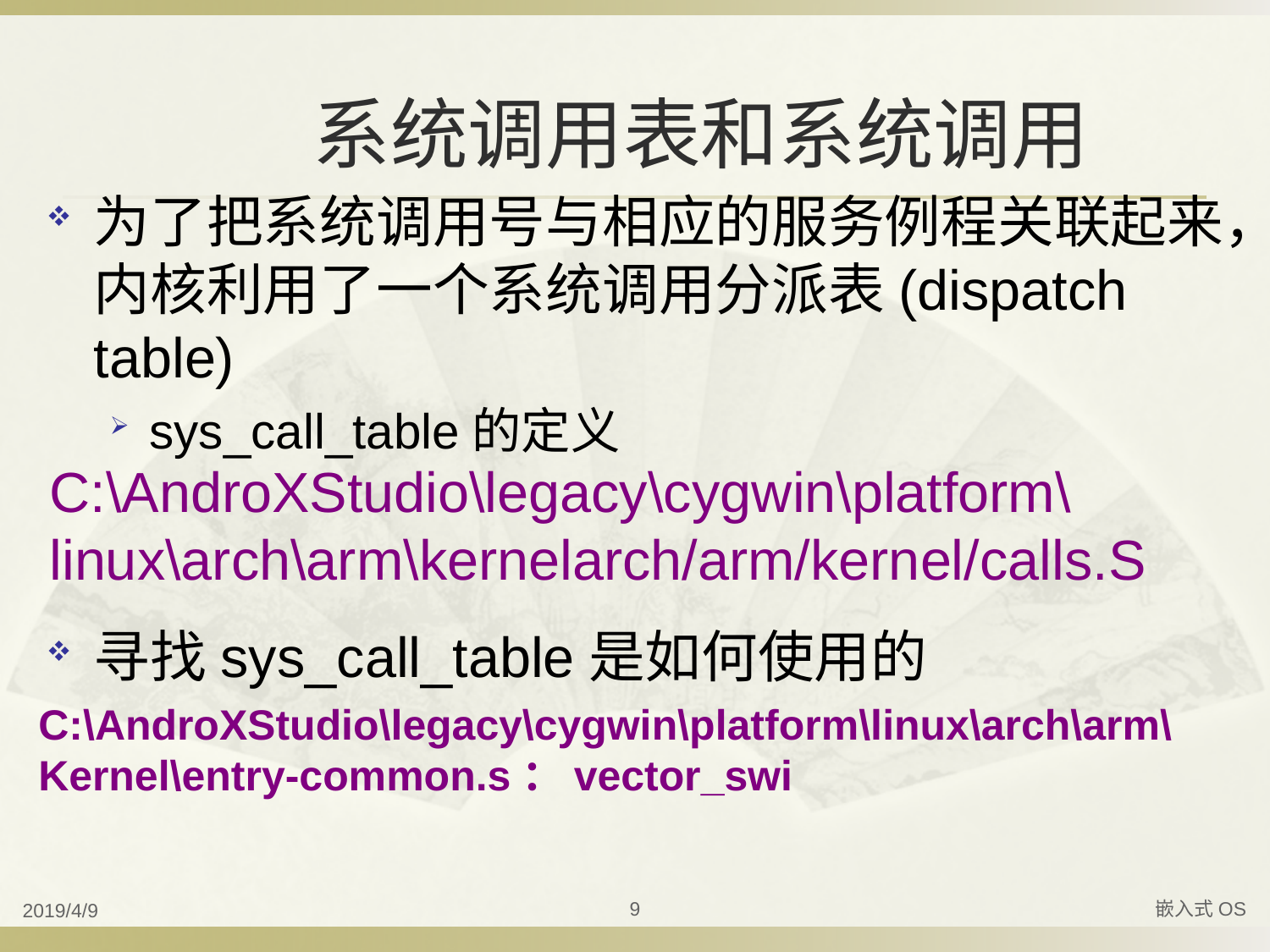

# 系统调用表和系统调用
为了把系统调用号与相应的服务例程关联起来，内核利用了一个系统调用分派表(dispatch table)
sys_call_table的定义

寻找sys_call_table是如何使用的

C:\AndroXStudio\legacy\cygwin\platform\linux\arch\arm\kernelarch/arm/kernel/calls.S
C:\AndroXStudio\legacy\cygwin\platform\linux\arch\arm\
Kernel\entry-common.s：vector_swi
2019/4/9
9
嵌入式OS